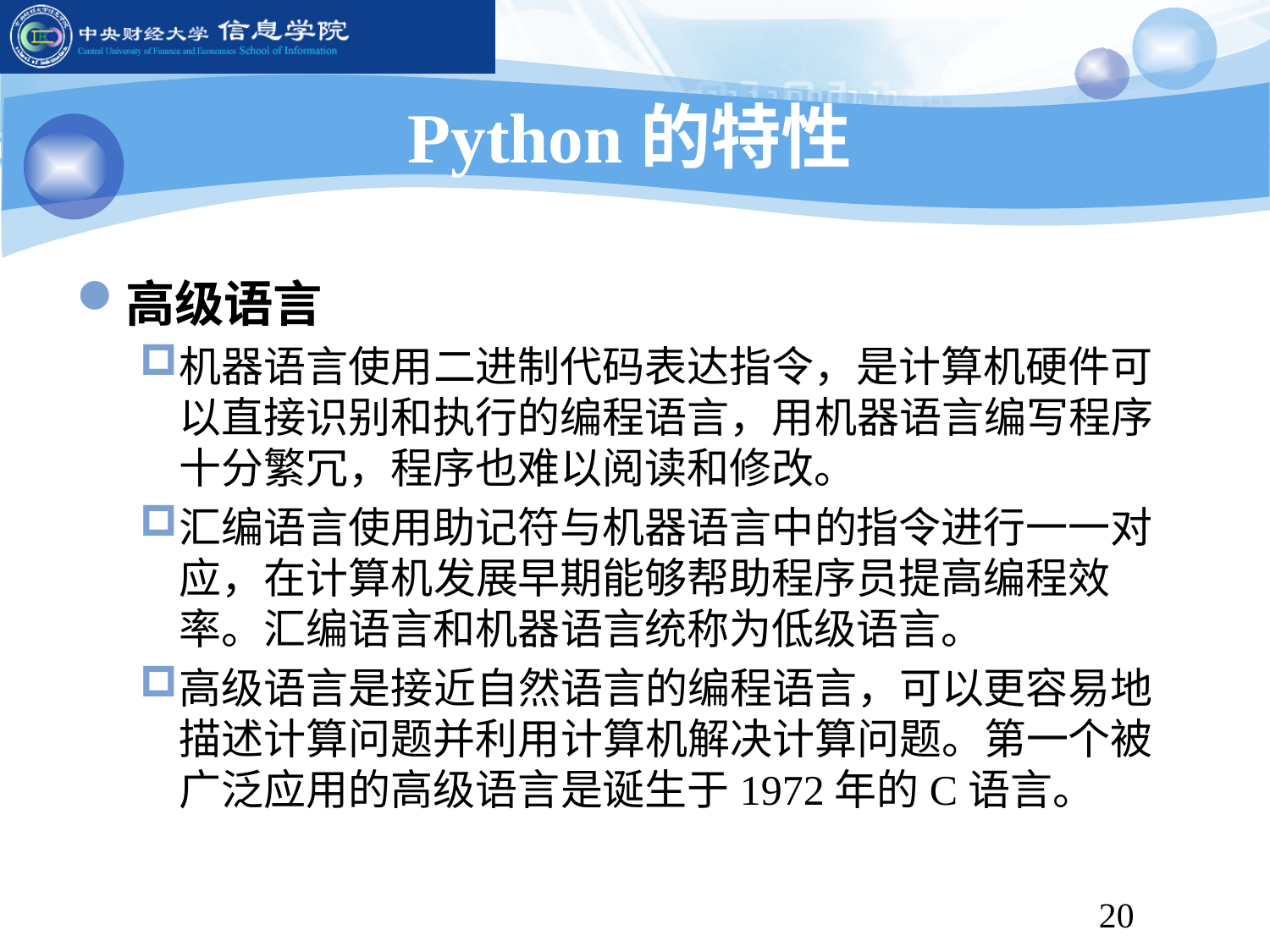

# Python的特性
高级语言
机器语言使用二进制代码表达指令，是计算机硬件可以直接识别和执行的编程语言，用机器语言编写程序十分繁冗，程序也难以阅读和修改。
汇编语言使用助记符与机器语言中的指令进行一一对应，在计算机发展早期能够帮助程序员提高编程效率。汇编语言和机器语言统称为低级语言。
高级语言是接近自然语言的编程语言，可以更容易地描述计算问题并利用计算机解决计算问题。第一个被广泛应用的高级语言是诞生于1972年的C语言。